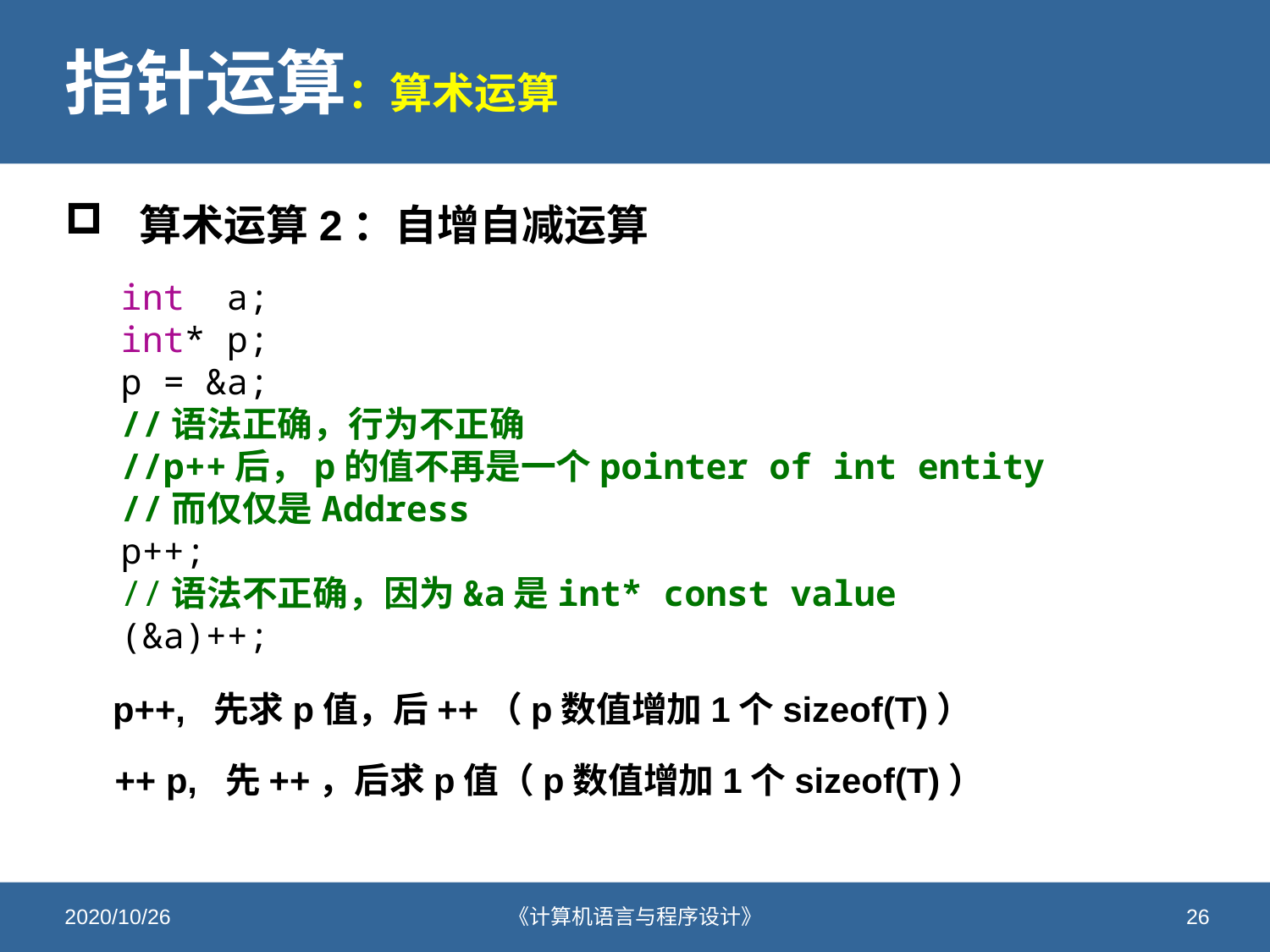

# 指针运算：算术运算
算术运算2：自增自减运算
int  a;
int* p;
p = &a;
//语法正确，行为不正确
//p++后，p的值不再是一个pointer of int entity
//而仅仅是Address
p++;
//语法不正确，因为&a是int* const value
(&a)++;

p++,  先求p值，后++（p数值增加1个sizeof(T)）
++ p,  先++，后求p值（p数值增加1个sizeof(T)）
2020/10/26
《计算机语言与程序设计》
26